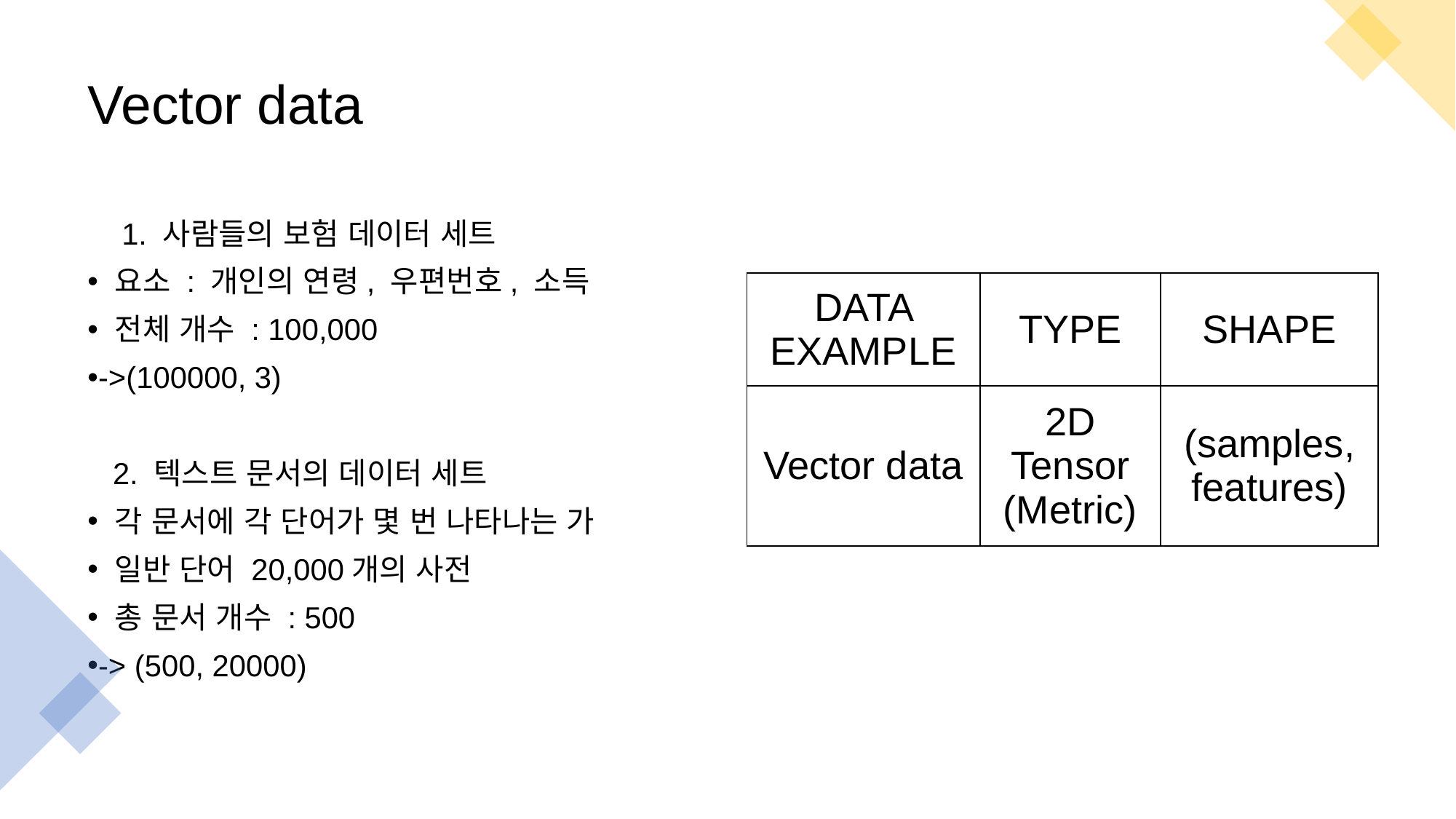

Vector data
1. 사람들의 보험 데이터 세트
요소 : 개인의 연령, 우편번호, 소득
전체 개수 : 100,000
->(100000, 3)

   2. 텍스트 문서의 데이터 세트
각 문서에 각 단어가 몇 번 나타나는 가
일반 단어 20,000개의 사전
총 문서 개수 : 500
-> (500, 20000)
| DATA EXAMPLE | TYPE | SHAPE |
| --- | --- | --- |
| Vector data | 2D Tensor (Metric) | (samples, features) |